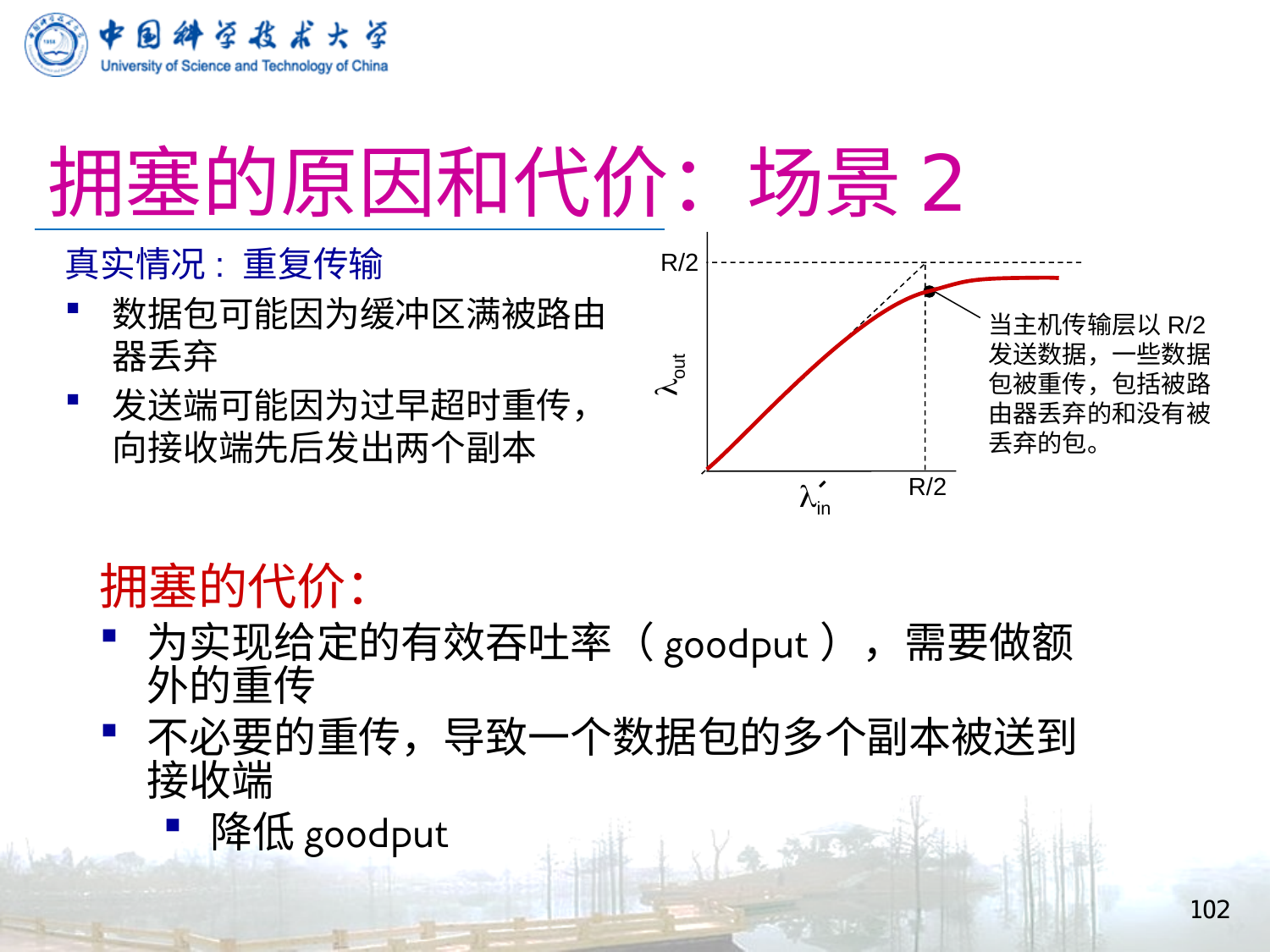

# 拥塞的原因和代价：场景2

真实情况: 重复传输
数据包可能因为缓冲区满被路由器丢弃
发送端可能因为过早超时重传，向接收端先后发出两个副本

R/2

当主机传输层以R/2发送数据，一些数据包被重传，包括被路由器丢弃的和没有被丢弃的包。

λout

R/2
λin

拥塞的代价：
为实现给定的有效吞吐率（goodput），需要做额外的重传
不必要的重传，导致一个数据包的多个副本被送到接收端
降低goodput

102